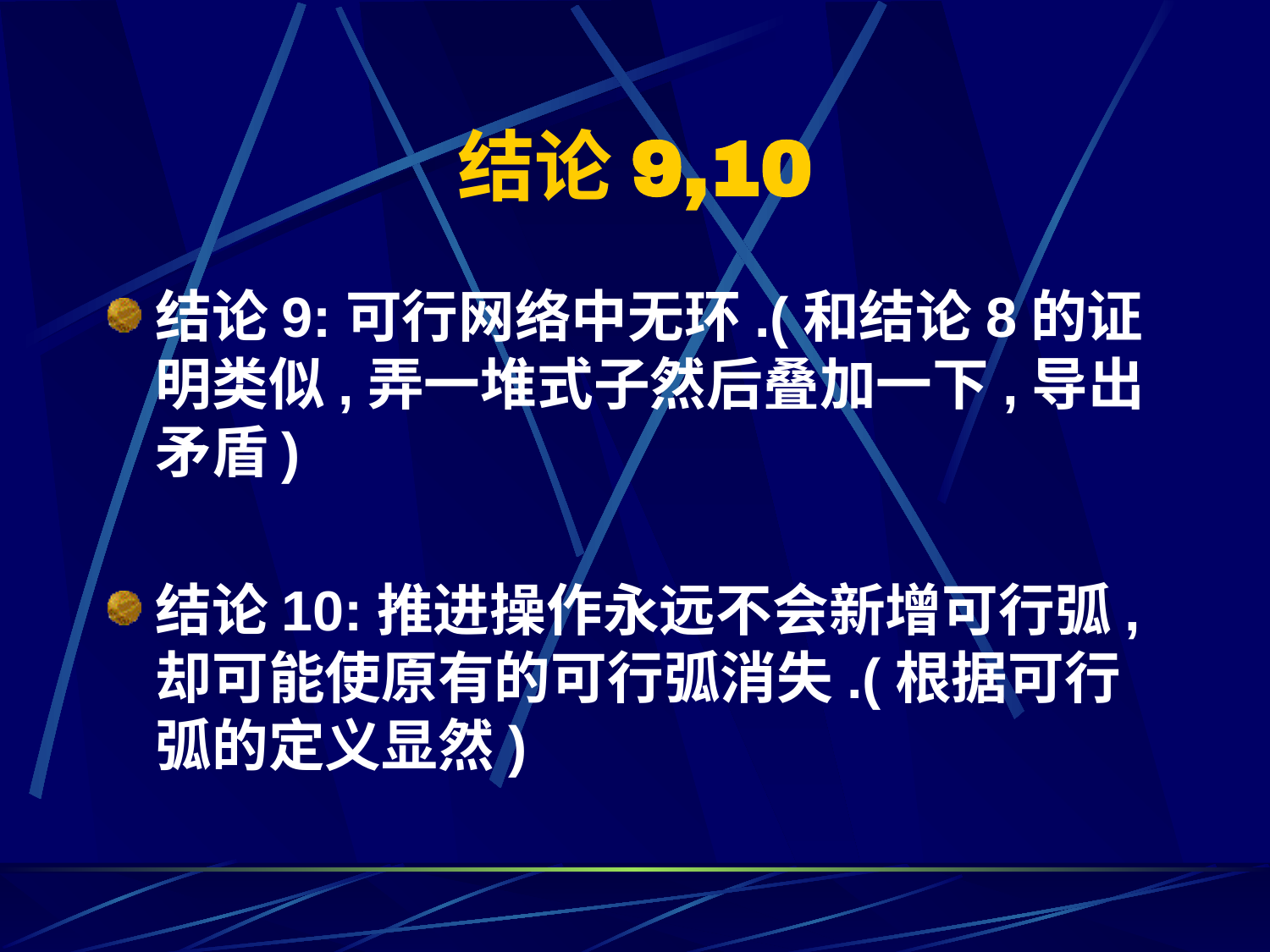

# 结论9,10
结论9:可行网络中无环.(和结论8的证明类似,弄一堆式子然后叠加一下,导出矛盾)

结论10:推进操作永远不会新增可行弧,却可能使原有的可行弧消失.(根据可行弧的定义显然)